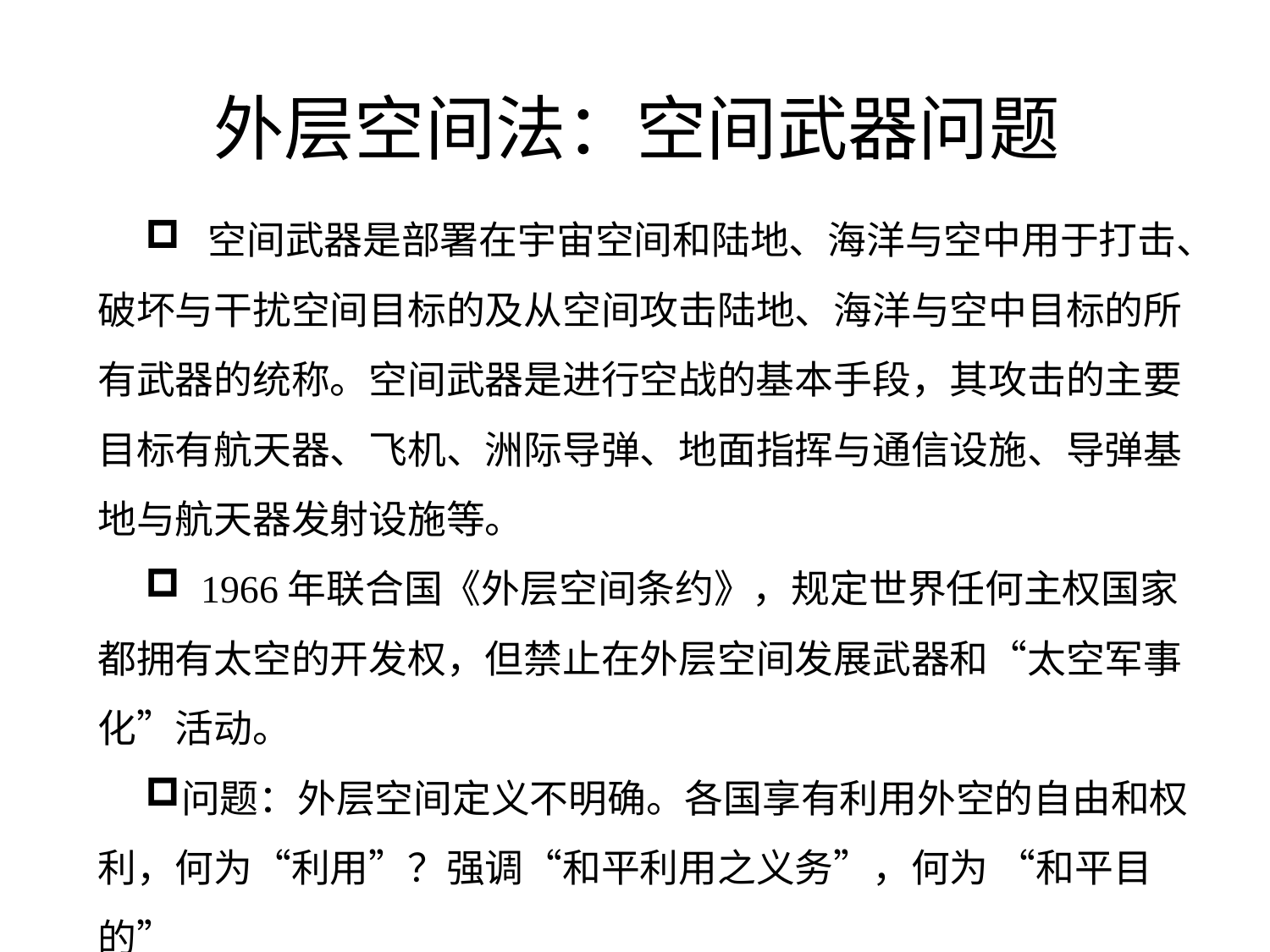

# 外层空间法：空间武器问题
  空间武器是部署在宇宙空间和陆地、海洋与空中用于打击、破坏与干扰空间目标的及从空间攻击陆地、海洋与空中目标的所有武器的统称。空间武器是进行空战的基本手段，其攻击的主要目标有航天器、飞机、洲际导弹、地面指挥与通信设施、导弹基地与航天器发射设施等。
  1966年联合国《外层空间条约》，规定世界任何主权国家都拥有太空的开发权，但禁止在外层空间发展武器和“太空军事化”活动。
问题：外层空间定义不明确。各国享有利用外空的自由和权利，何为“利用”？强调“和平利用之义务”，何为 “和平目的”